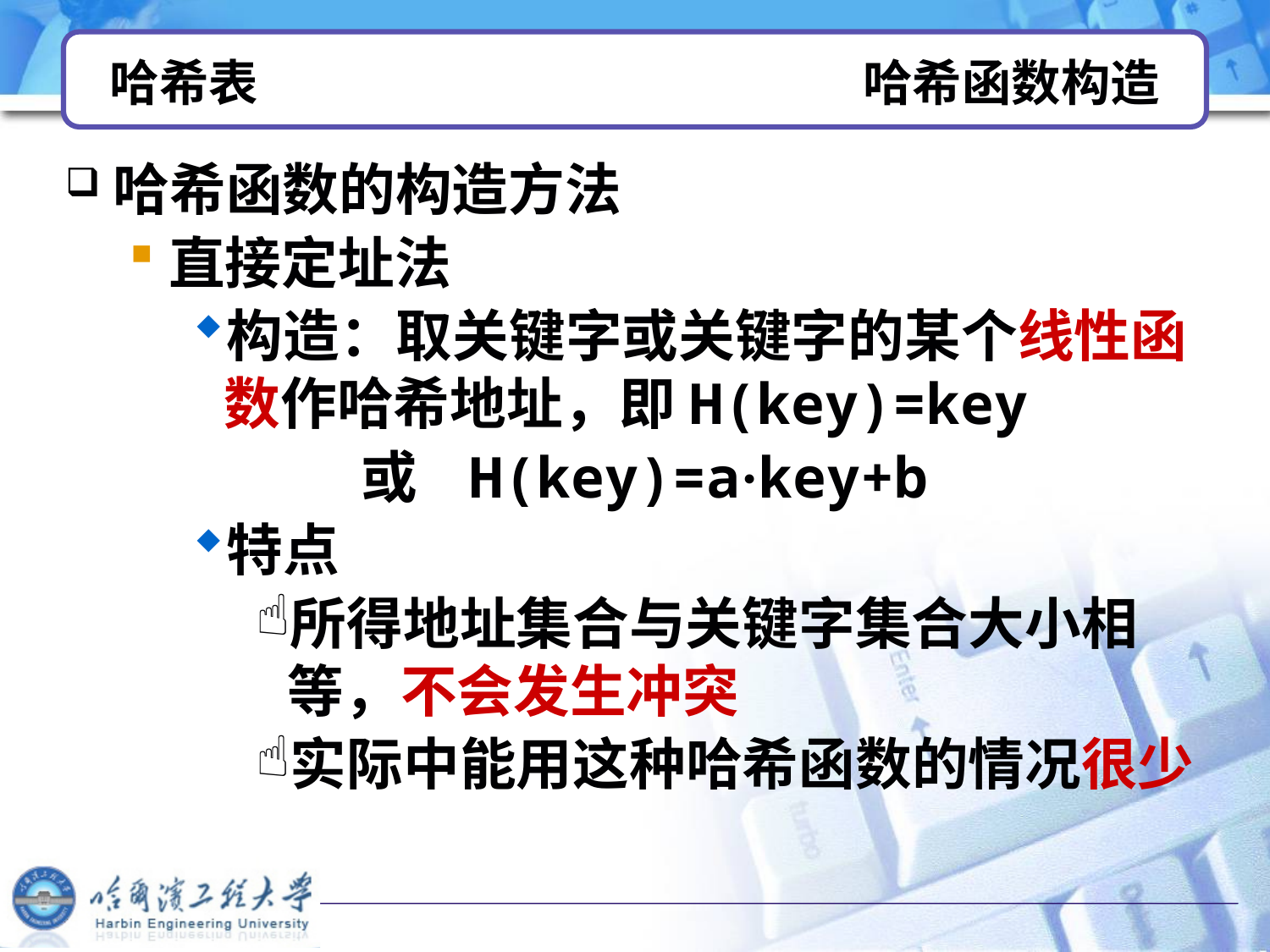

# 哈希表                                                      哈希函数构造
哈希函数的构造方法
直接定址法
构造：取关键字或关键字的某个线性函数作哈希地址，即H(key)=key
            或   H(key)=a·key+b
特点
所得地址集合与关键字集合大小相等，不会发生冲突
实际中能用这种哈希函数的情况很少